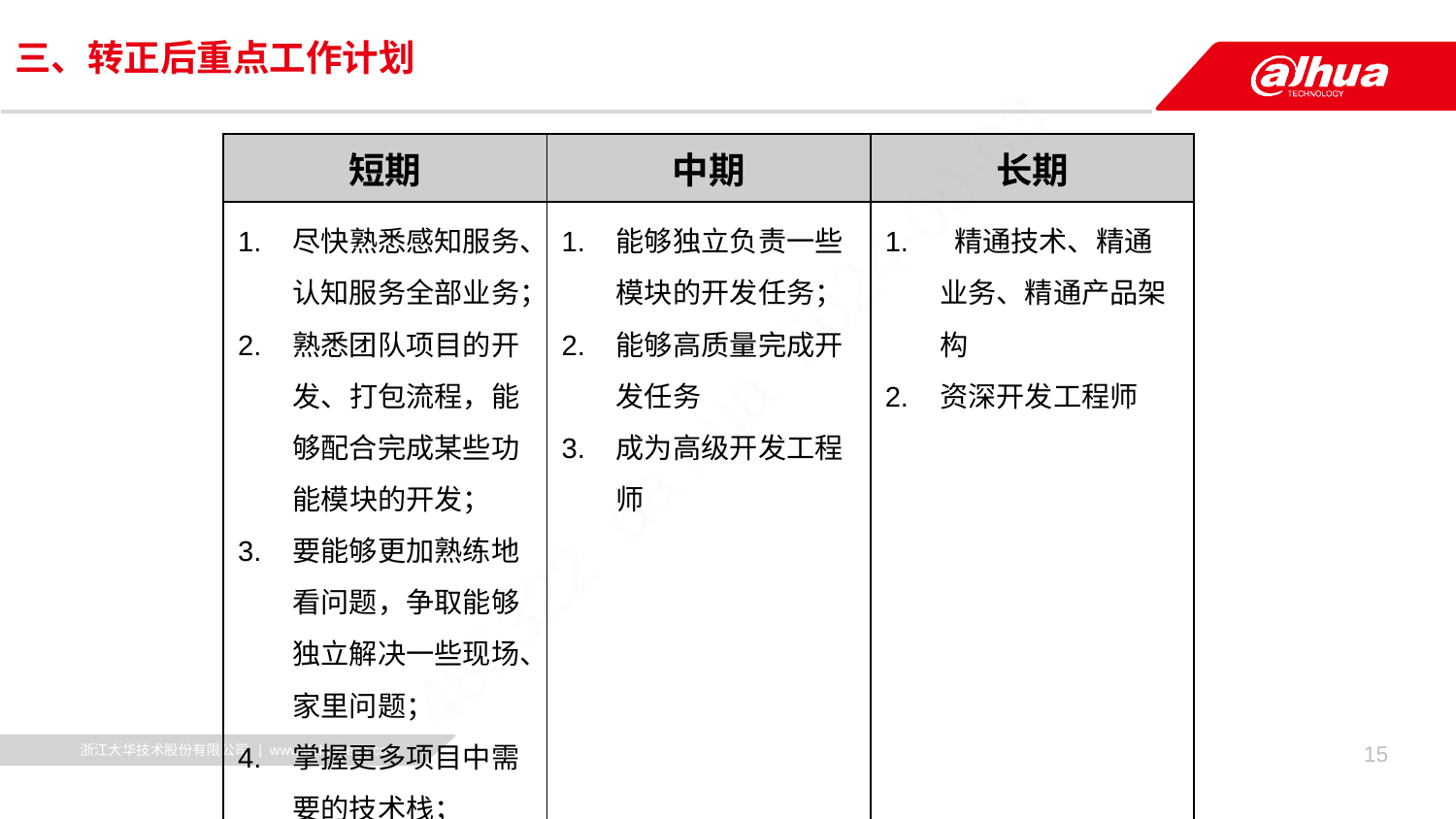

# 三、转正后重点工作计划
| 短期 | 中期 | 长期 |
| --- | --- | --- |
| 尽快熟悉感知服务、认知服务全部业务； 熟悉团队项目的开发、打包流程，能够配合完成某些功能模块的开发； 要能够更加熟练地看问题，争取能够独立解决一些现场、家里问题； 掌握更多项目中需要的技术栈； | 能够独立负责一些模块的开发任务； 能够高质量完成开发任务 成为高级开发工程师 | 精通技术、精通业务、精通产品架构 资深开发工程师 |